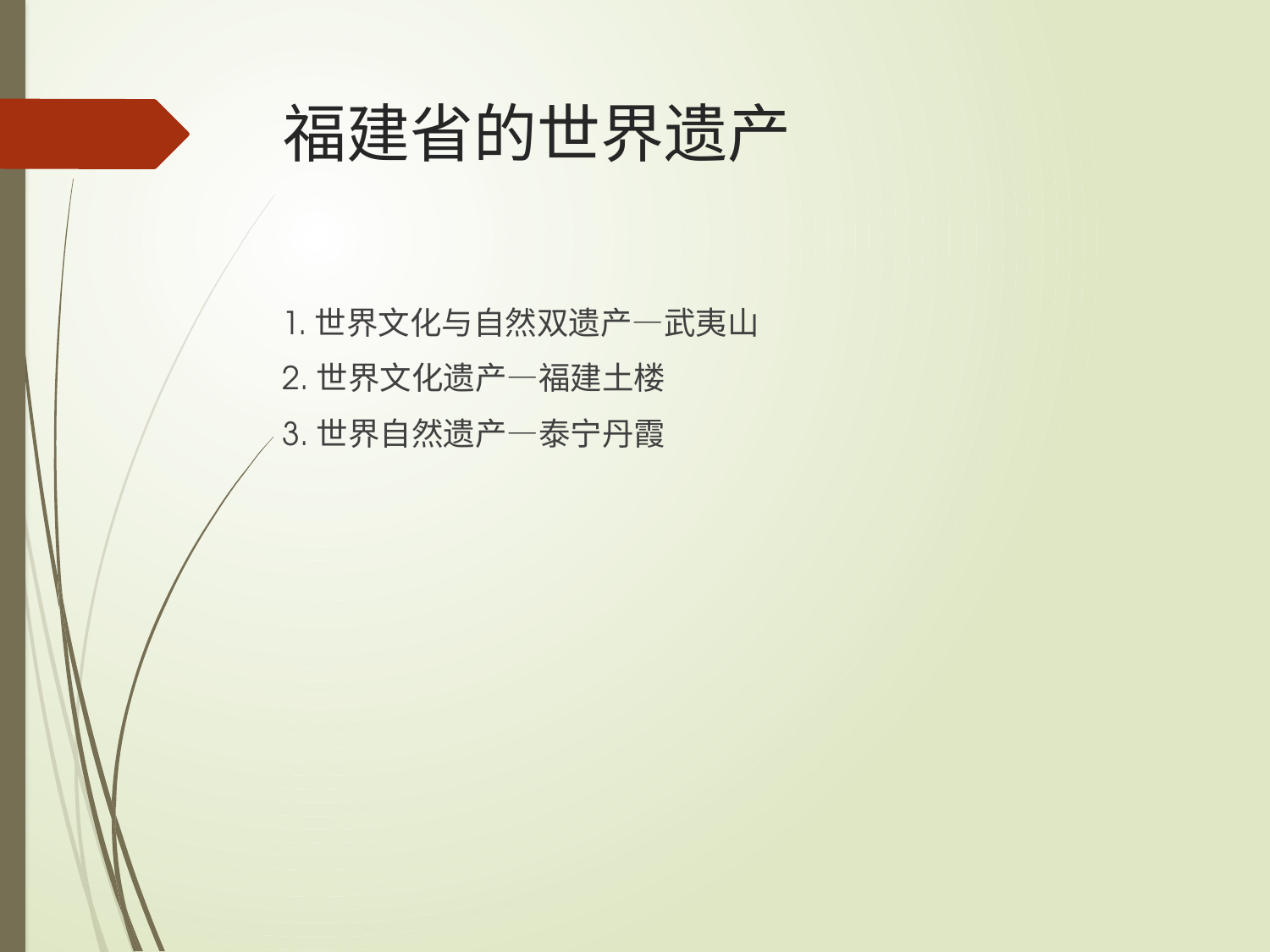

# 福建省的世界遗产
1.世界文化与自然双遗产—武夷山
2.世界文化遗产—福建土楼
3.世界自然遗产—泰宁丹霞